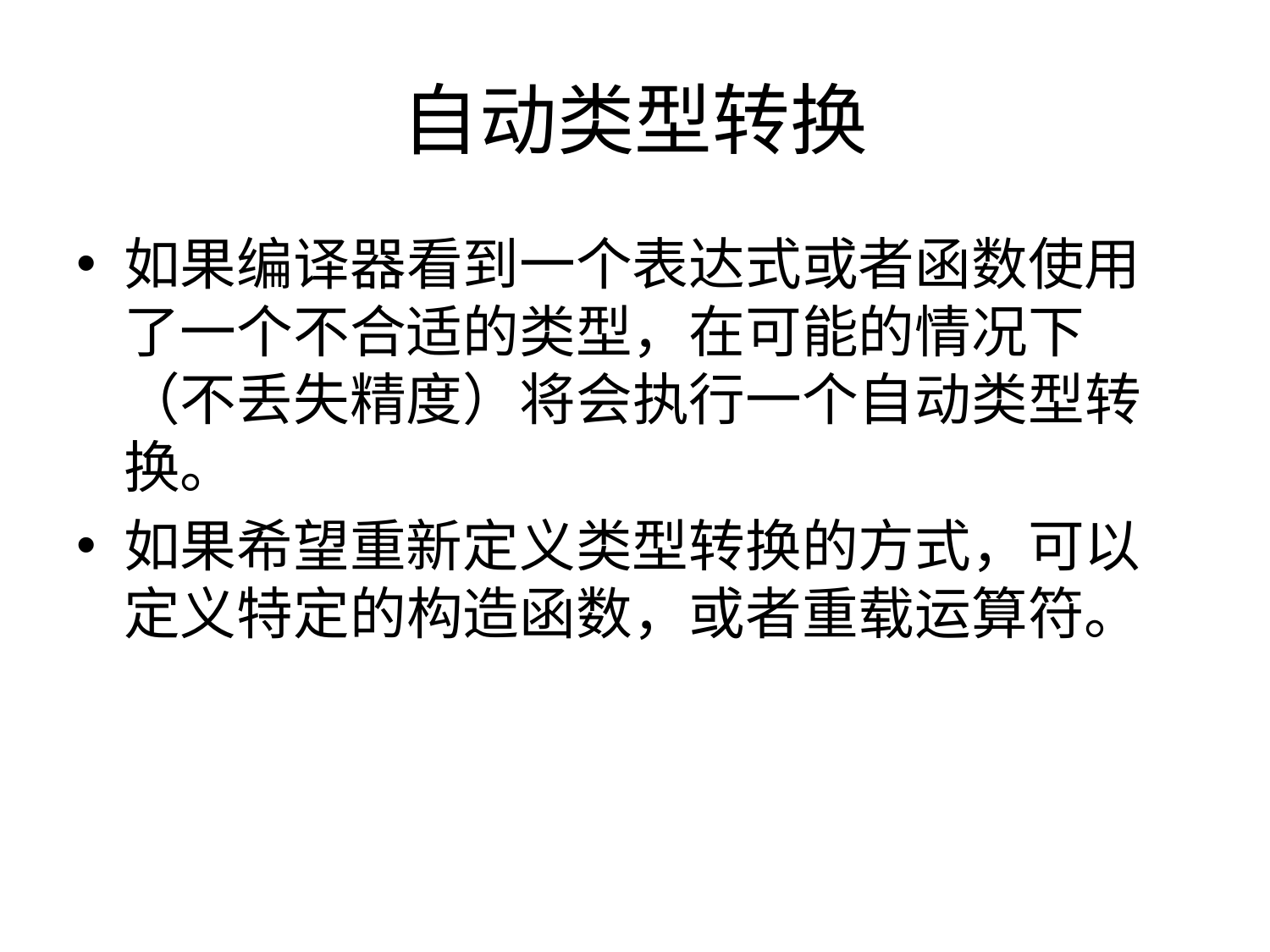

# 自动类型转换
如果编译器看到一个表达式或者函数使用了一个不合适的类型，在可能的情况下（不丢失精度）将会执行一个自动类型转换。
如果希望重新定义类型转换的方式，可以定义特定的构造函数，或者重载运算符。